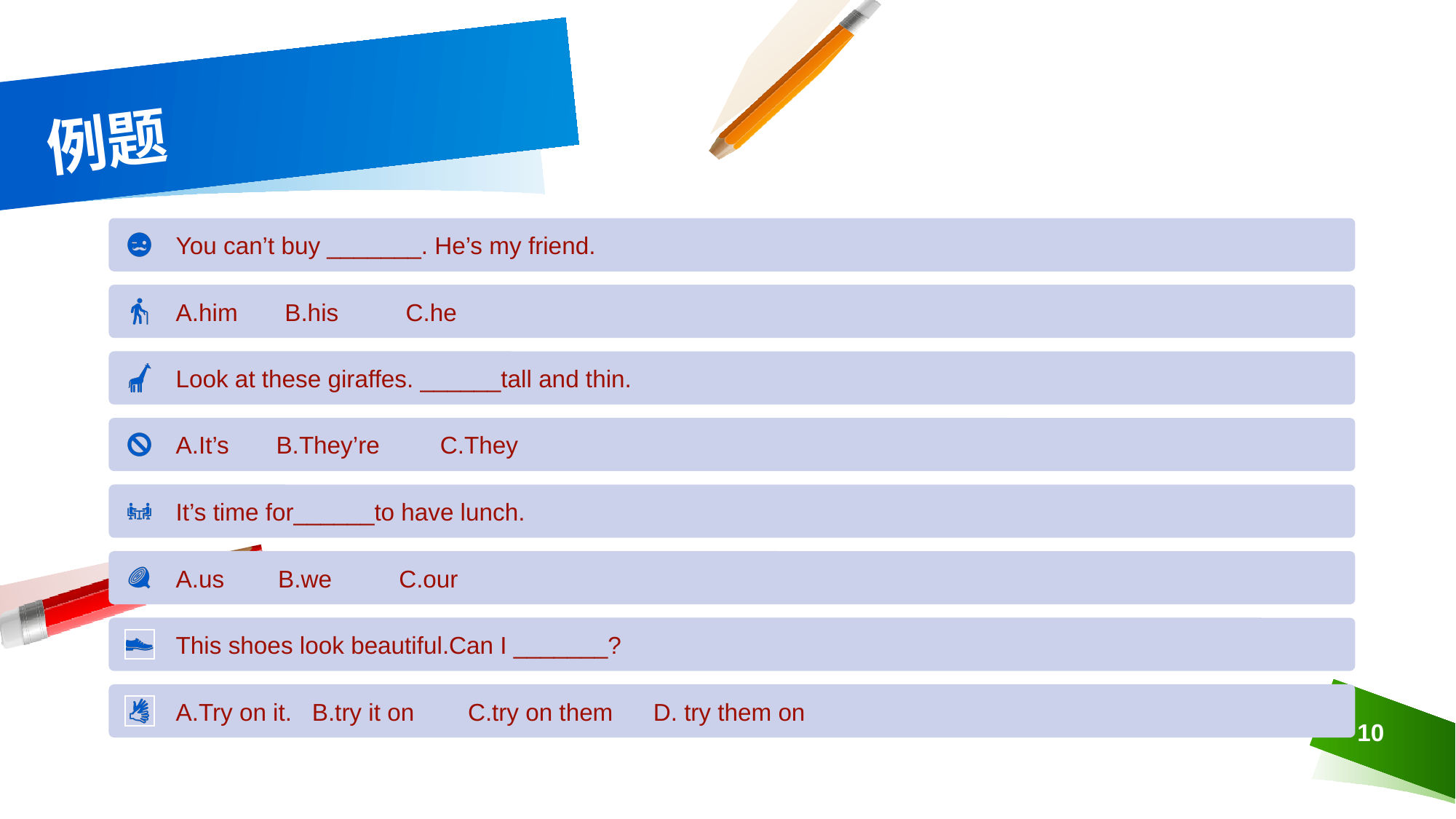

# 例题
You can’t buy _______. He’s my friend.
A.him       B.his          C.he
Look at these giraffes. ______tall and thin.
A.It’s       B.They’re         C.They
It’s time for______to have lunch.
A.us        B.we          C.our
This shoes look beautiful.Can I _______?
A.Try on it.   B.try it on        C.try on them      D. try them on
10